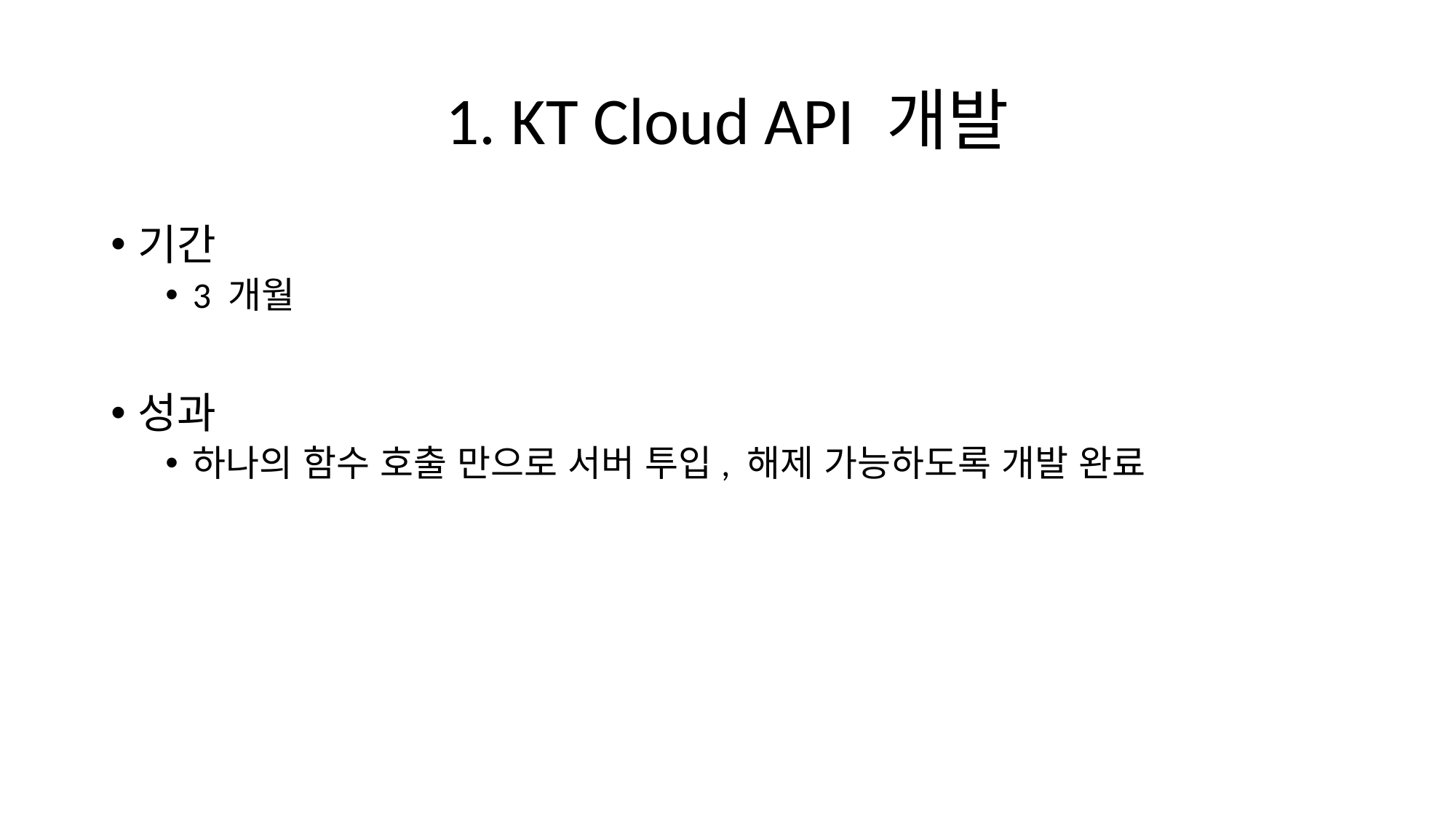

# 1. KT Cloud API 개발
기간
3 개월

성과
하나의 함수 호출 만으로 서버 투입, 해제 가능하도록 개발 완료